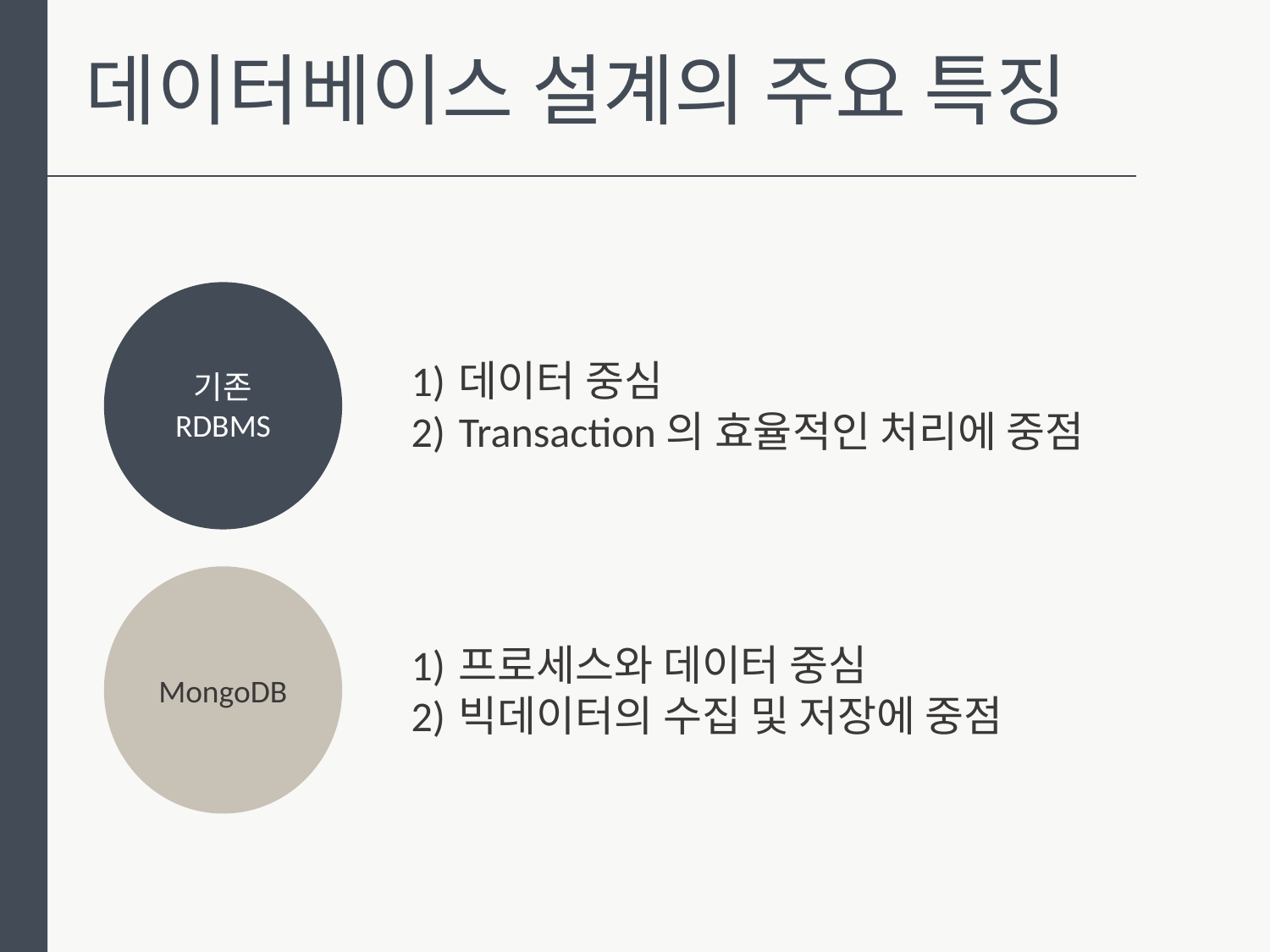

데이터베이스 설계의 주요 특징
기존
RDBMS
데이터 중심
Transaction의 효율적인 처리에 중점
MongoDB
프로세스와 데이터 중심
빅데이터의 수집 및 저장에 중점